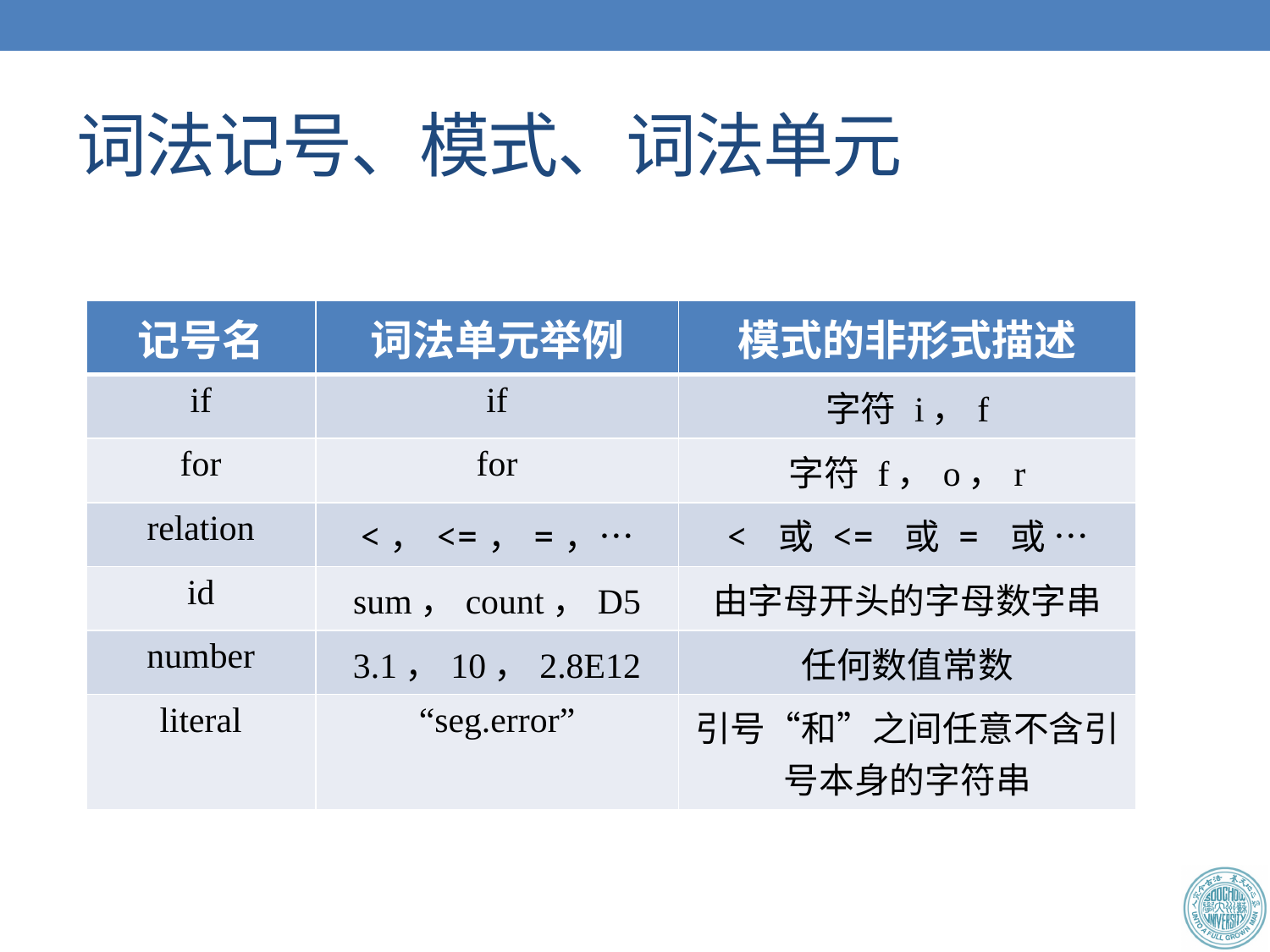

# 词法记号、模式、词法单元
| 记号名 | 词法单元举例 | 模式的非形式描述 |
| --- | --- | --- |
| if | if | 字符 i，f |
| for | for | 字符 f，o，r |
| relation | <，<=，=，… | < 或 <= 或 = 或 … |
| id | sum，count，D5 | 由字母开头的字母数字串 |
| number | 3.1，10，2.8E12 | 任何数值常数 |
| literal | “seg.error” | 引号“和”之间任意不含引号本身的字符串 |